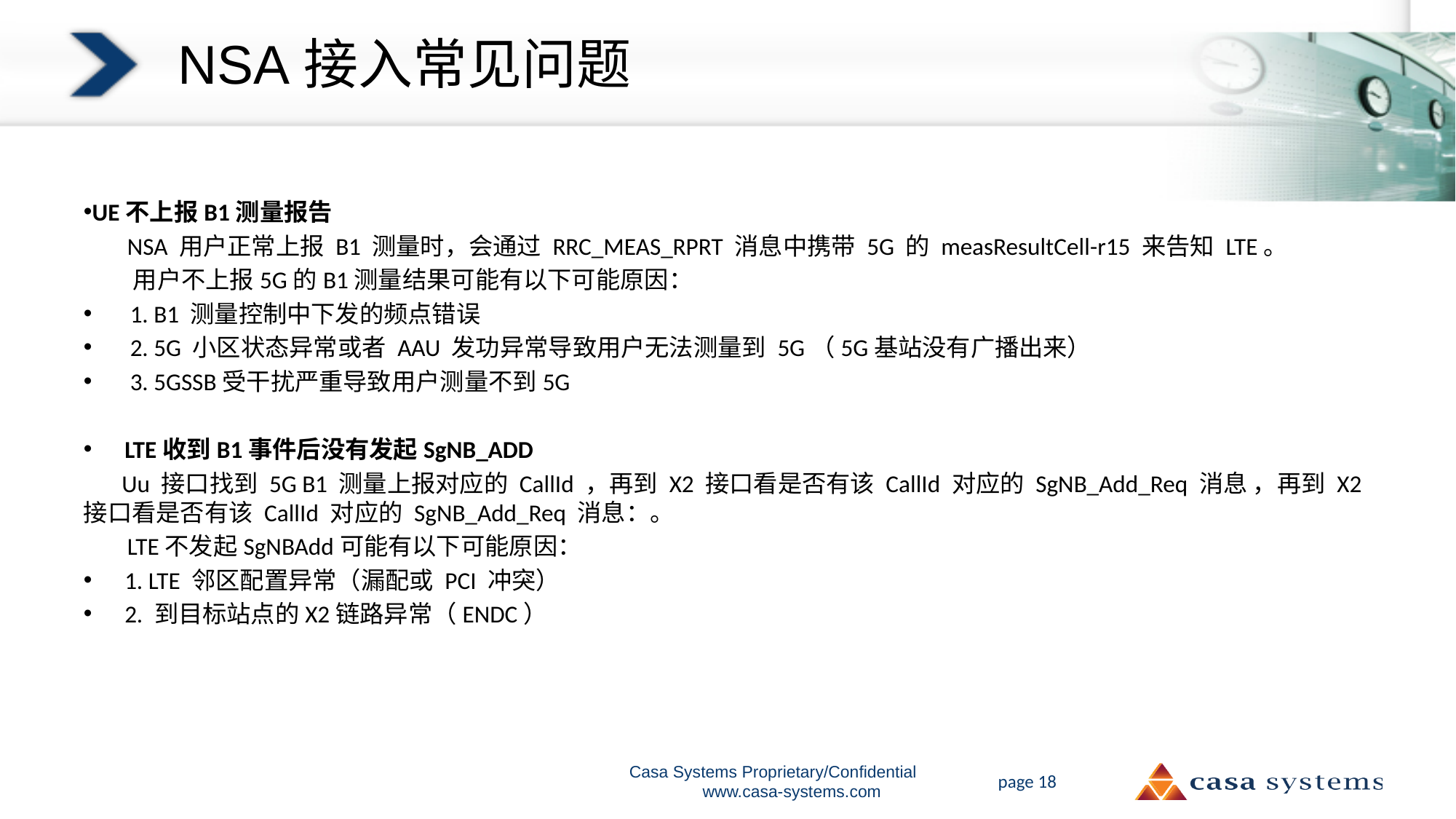

# NSA接入常见问题
UE不上报B1测量报告
        NSA 用户正常上报 B1 测量时，会通过 RRC_MEAS_RPRT 消息中携带 5G 的 measResultCell-r15 来告知 LTE。
        用户不上报5G的B1测量结果可能有以下可能原因：
 1. B1 测量控制中下发的频点错误
 2. 5G 小区状态异常或者 AAU 发功异常导致用户无法测量到 5G（5G基站没有广播出来）
 3. 5GSSB受干扰严重导致用户测量不到5G

LTE收到B1事件后没有发起SgNB_ADD
       Uu 接口找到 5G B1 测量上报对应的 CallId ，再到 X2 接口看是否有该 CallId 对应的 SgNB_Add_Req 消息 ，再到 X2 接口看是否有该 CallId 对应的 SgNB_Add_Req 消息：。
        LTE不发起SgNBAdd可能有以下可能原因：
1. LTE 邻区配置异常（漏配或 PCI 冲突）
2. 到目标站点的X2链路异常（ENDC）

Casa Systems Proprietary/Confidential            www.casa-systems.com
page 18